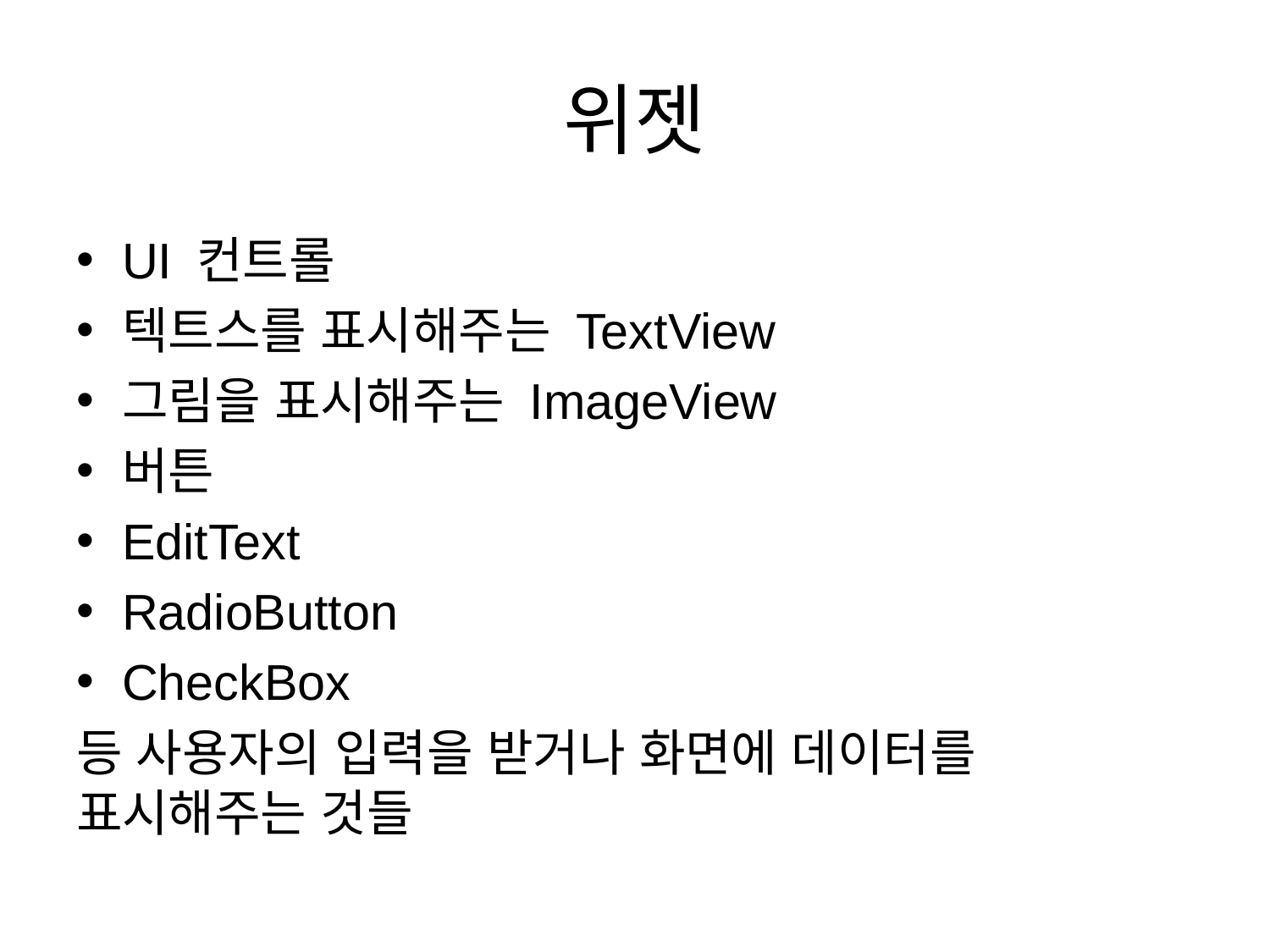

# 위젯
UI 컨트롤
텍트스를 표시해주는 TextView
그림을 표시해주는 ImageView
버튼
EditText
RadioButton
CheckBox
등 사용자의 입력을 받거나 화면에 데이터를 표시해주는 것들